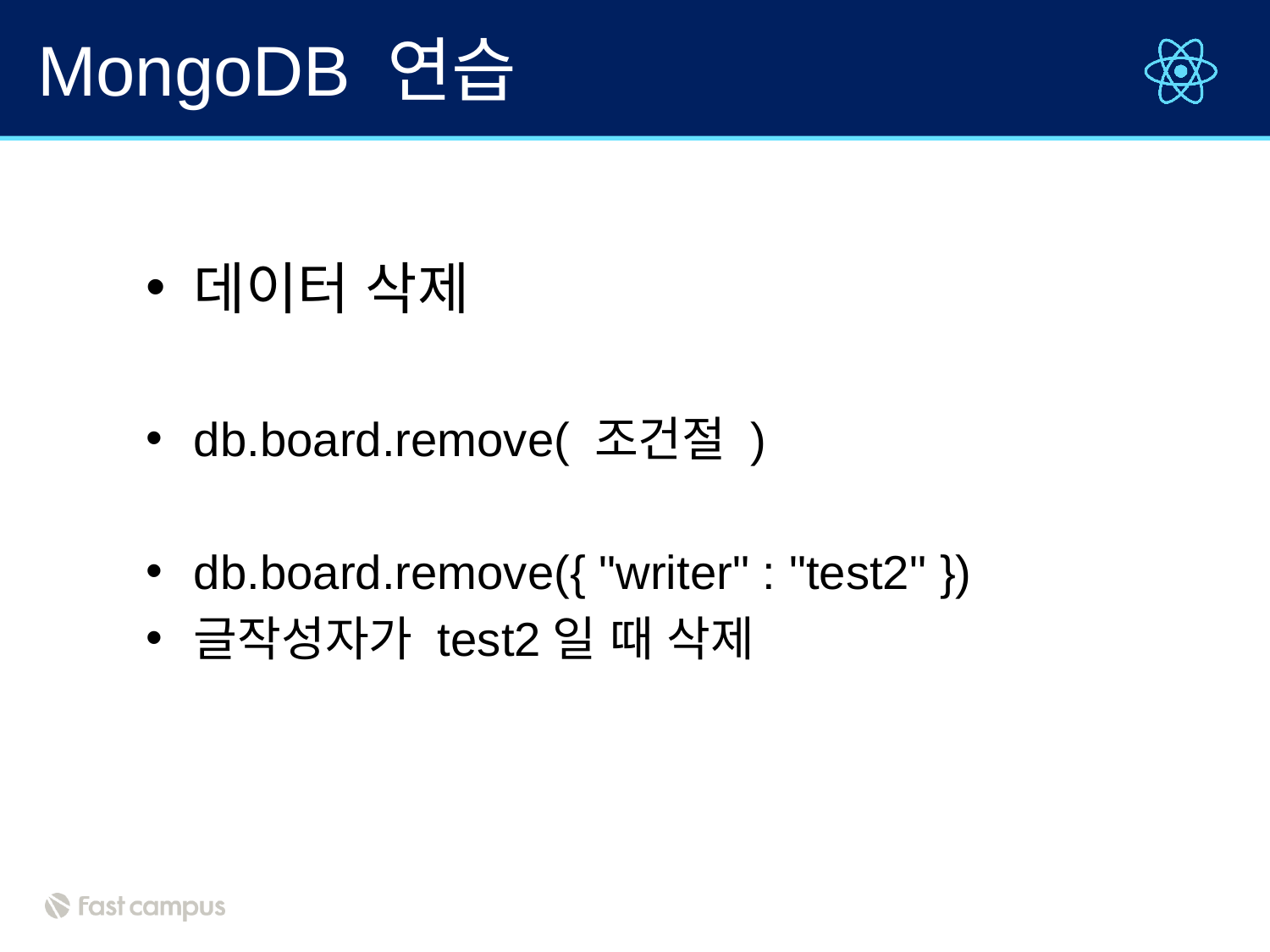

# MongoDB 연습
데이터 삭제

db.board.remove( 조건절 )

db.board.remove({ "writer" : "test2" })
글작성자가 test2일 때 삭제